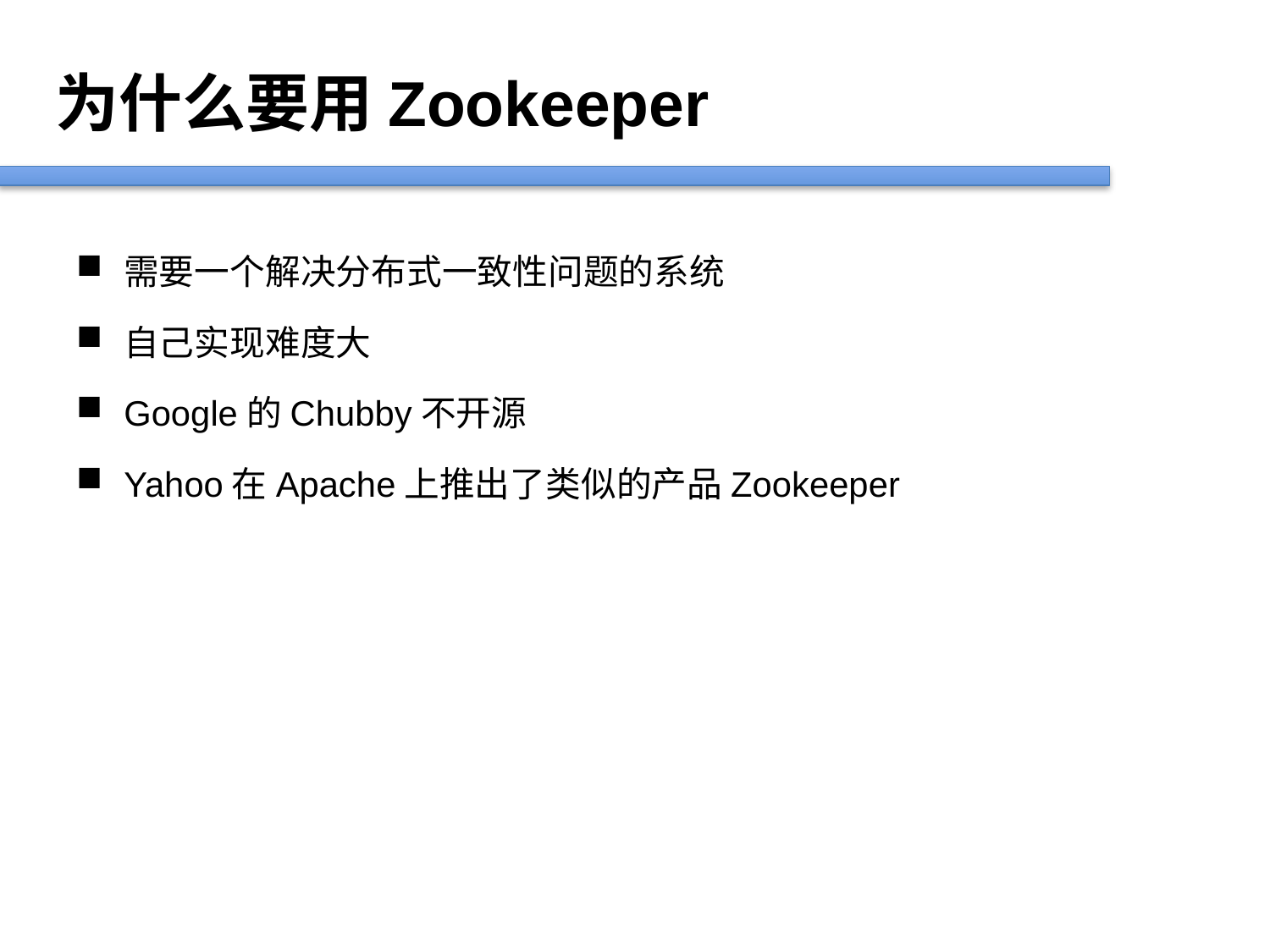

为什么要用Zookeeper
需要一个解决分布式一致性问题的系统
自己实现难度大
Google的Chubby不开源
Yahoo在Apache上推出了类似的产品Zookeeper